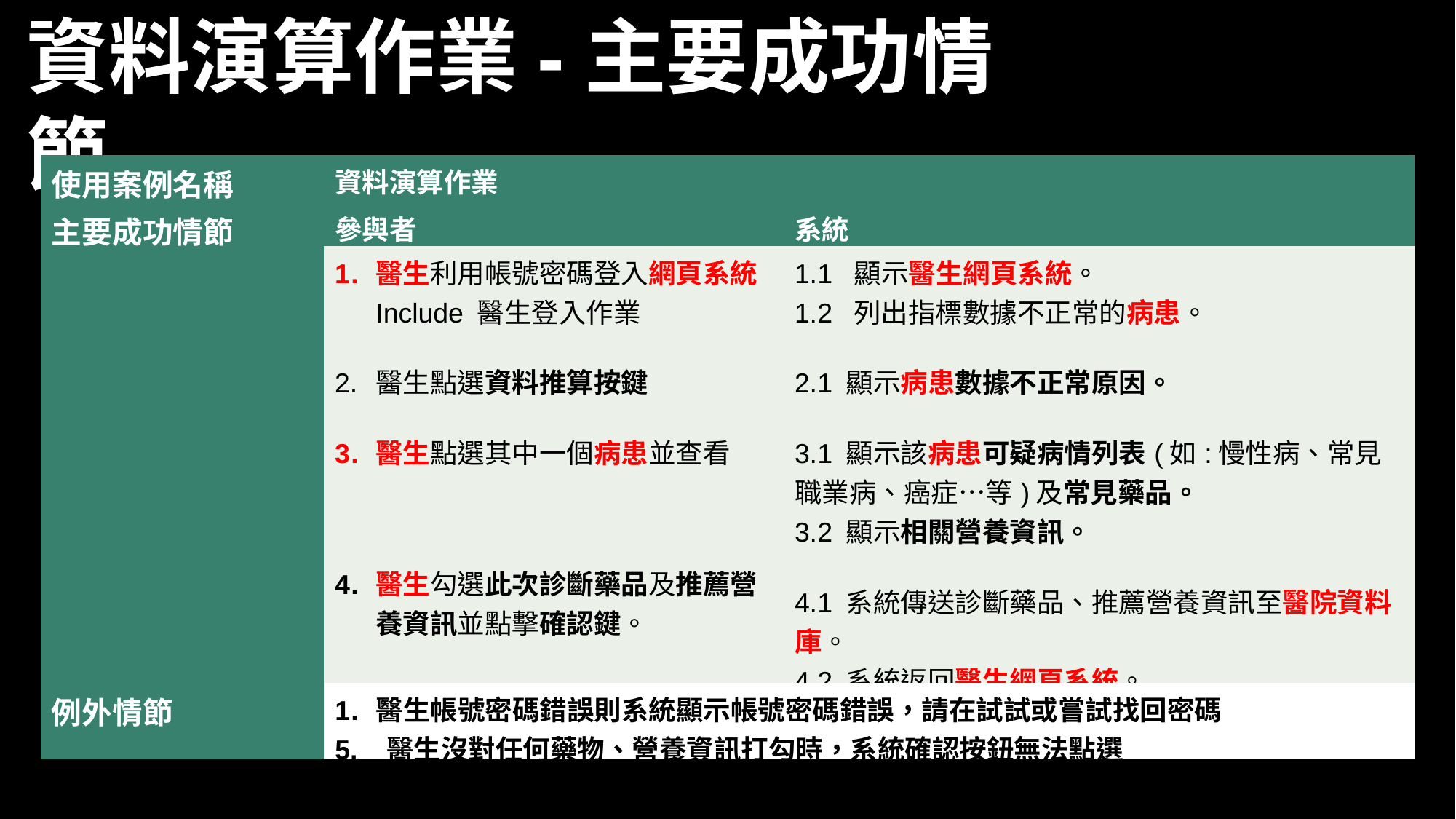

資料演算作業-主要成功情節
| 使用案例名稱 | 資料演算作業 |  |
| --- | --- | --- |
| 主要成功情節 | 參與者 | 系統 |
|  | 醫生利用帳號密碼登入網頁系統 Include 醫生登入作業 醫生點選資料推算按鍵 醫生點選其中一個病患並查看 醫生勾選此次診斷藥品及推薦營養資訊並點擊確認鍵。 | 1.1 顯示醫生網頁系統。 1.2 列出指標數據不正常的病患。 2.1 顯示病患數據不正常原因。 3.1 顯示該病患可疑病情列表(如:慢性病、常見職業病、癌症…等)及常見藥品。 3.2 顯示相關營養資訊。 4.1 系統傳送診斷藥品、推薦營養資訊至醫院資料庫。 4.2 系統返回醫生網頁系統。 |
| 例外情節 | 醫生帳號密碼錯誤則系統顯示帳號密碼錯誤，請在試試或嘗試找回密碼 5. 醫生沒對任何藥物、營養資訊打勾時，系統確認按鈕無法點選 |
| --- | --- |